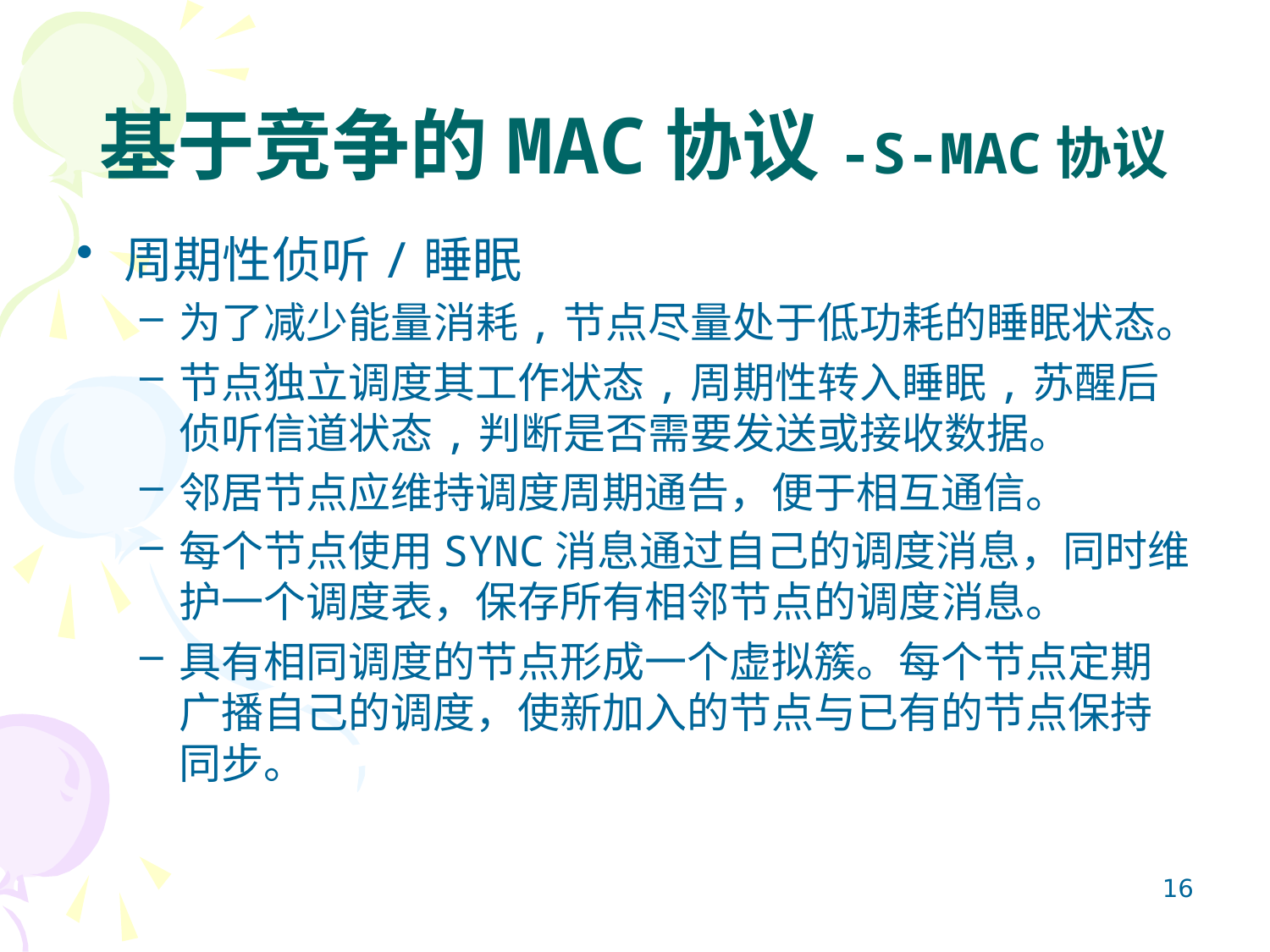

# 基于竞争的MAC协议-S-MAC协议
周期性侦听/睡眠
为了减少能量消耗,节点尽量处于低功耗的睡眠状态。
节点独立调度其工作状态,周期性转入睡眠,苏醒后侦听信道状态,判断是否需要发送或接收数据。
邻居节点应维持调度周期通告，便于相互通信。
每个节点使用SYNC消息通过自己的调度消息，同时维护一个调度表，保存所有相邻节点的调度消息。
具有相同调度的节点形成一个虚拟簇。每个节点定期广播自己的调度，使新加入的节点与已有的节点保持同步。
16